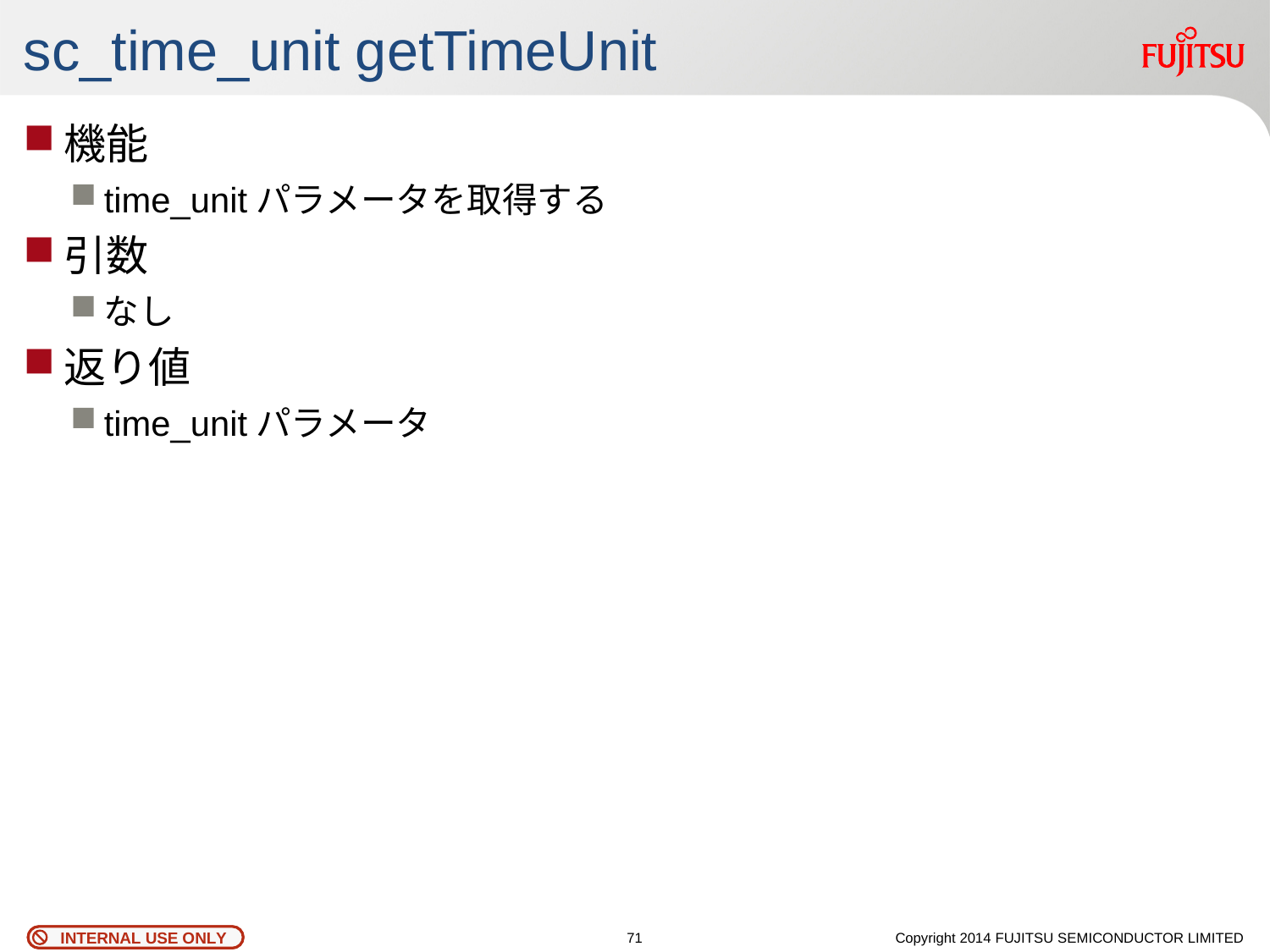

# sc_time_unit getTimeUnit
機能
time_unitパラメータを取得する
引数
なし
返り値
time_unitパラメータ

71
Copyright 2014 FUJITSU SEMICONDUCTOR LIMITED